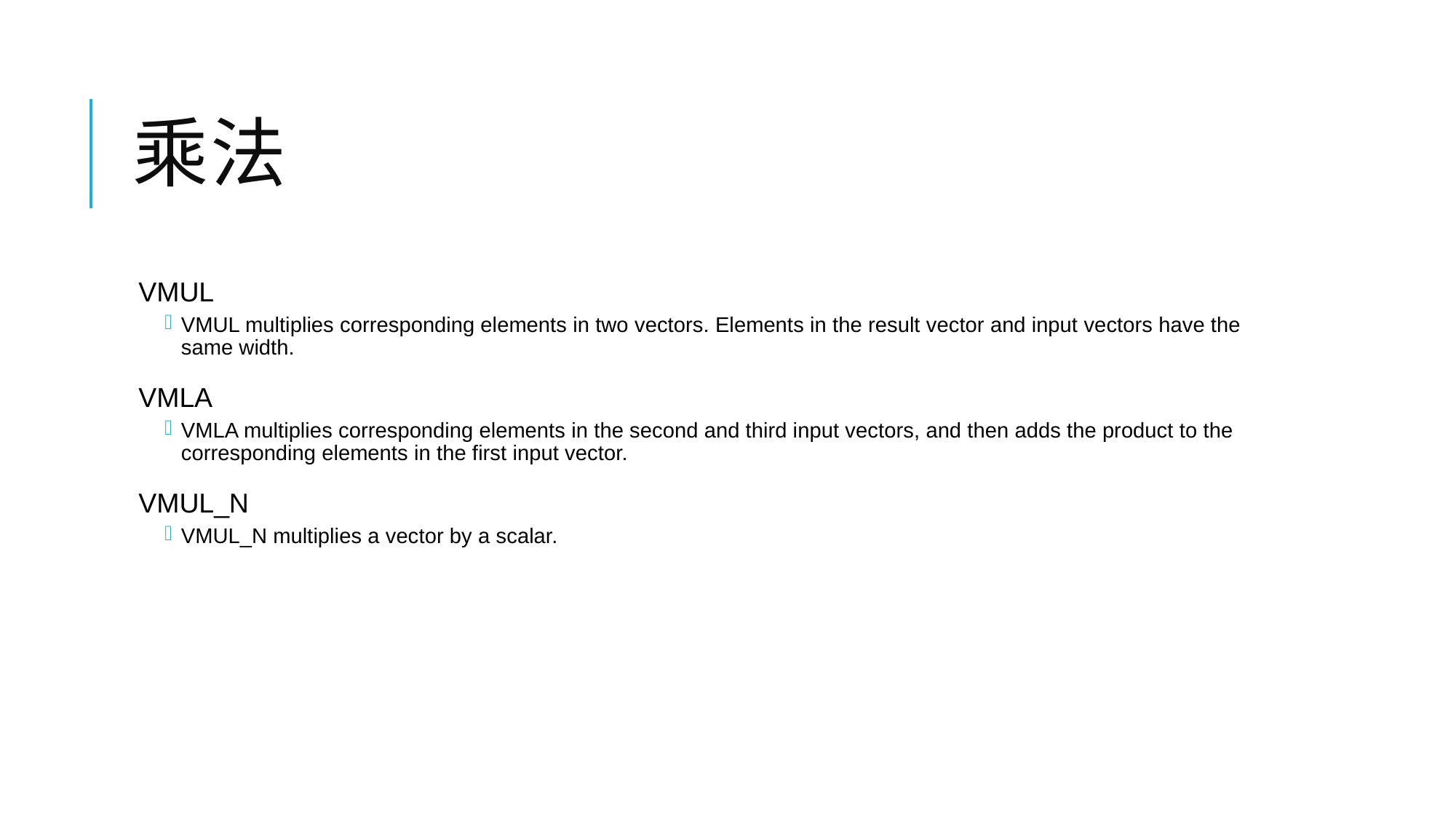

# 乘法
VMUL
VMUL multiplies corresponding elements in two vectors. Elements in the result vector and input vectors have the same width.
VMLA
VMLA multiplies corresponding elements in the second and third input vectors, and then adds the product to the corresponding elements in the first input vector.
VMUL_N
VMUL_N multiplies a vector by a scalar.